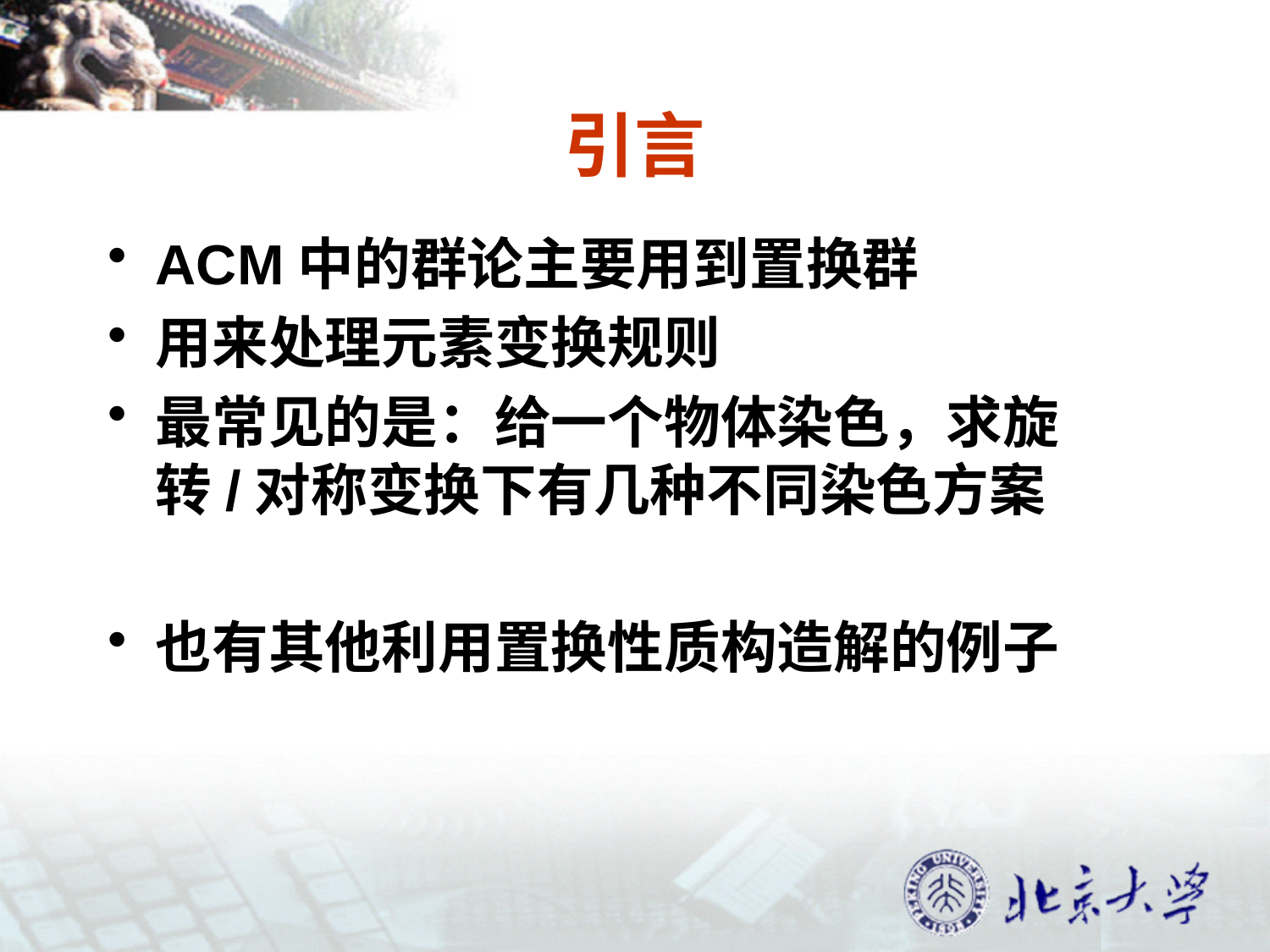

# 引言
ACM中的群论主要用到置换群
用来处理元素变换规则
最常见的是：给一个物体染色，求旋转/对称变换下有几种不同染色方案

也有其他利用置换性质构造解的例子